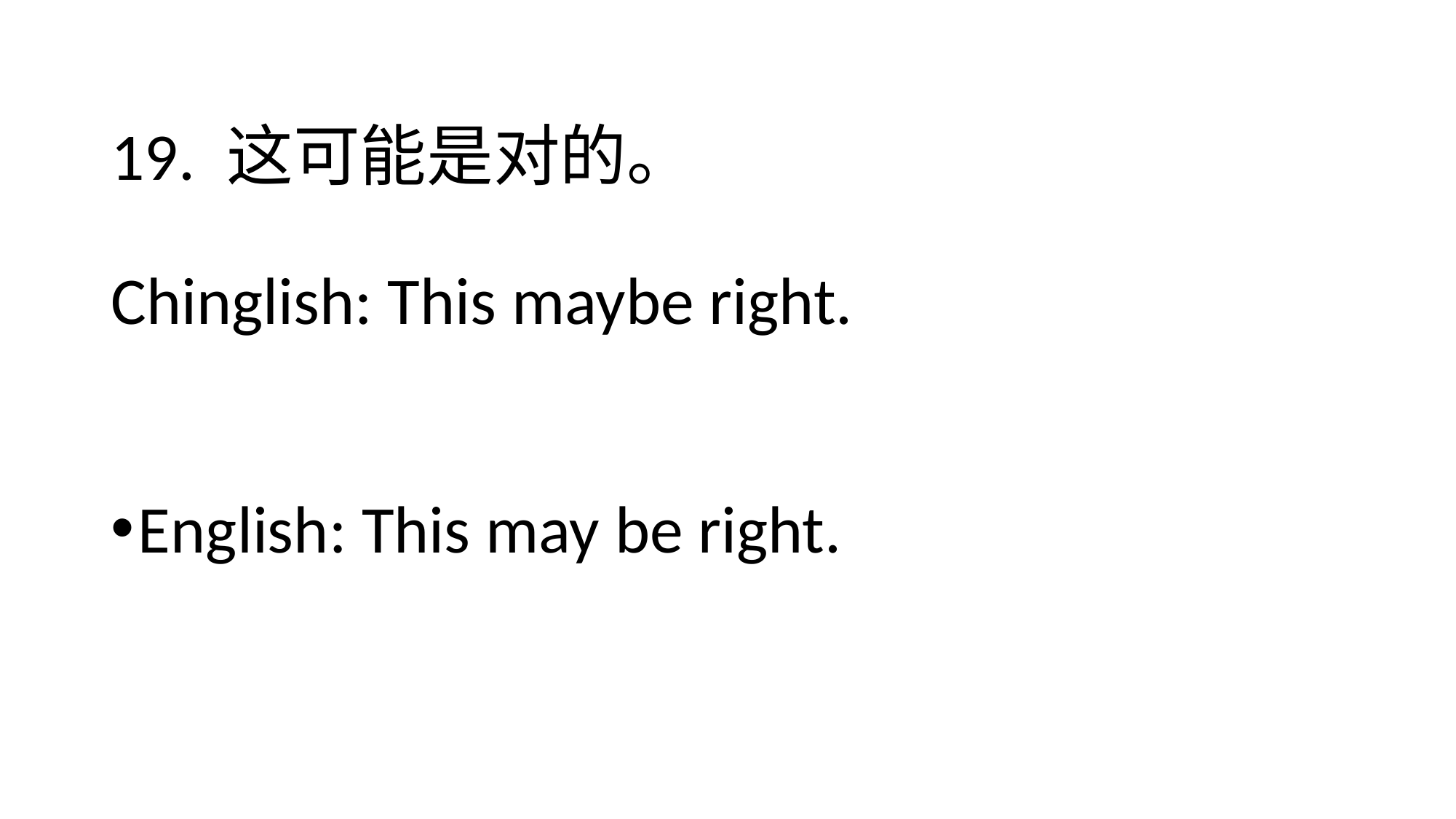

# 19. 这可能是对的。 Chinglish: This maybe right.
English: This may be right.